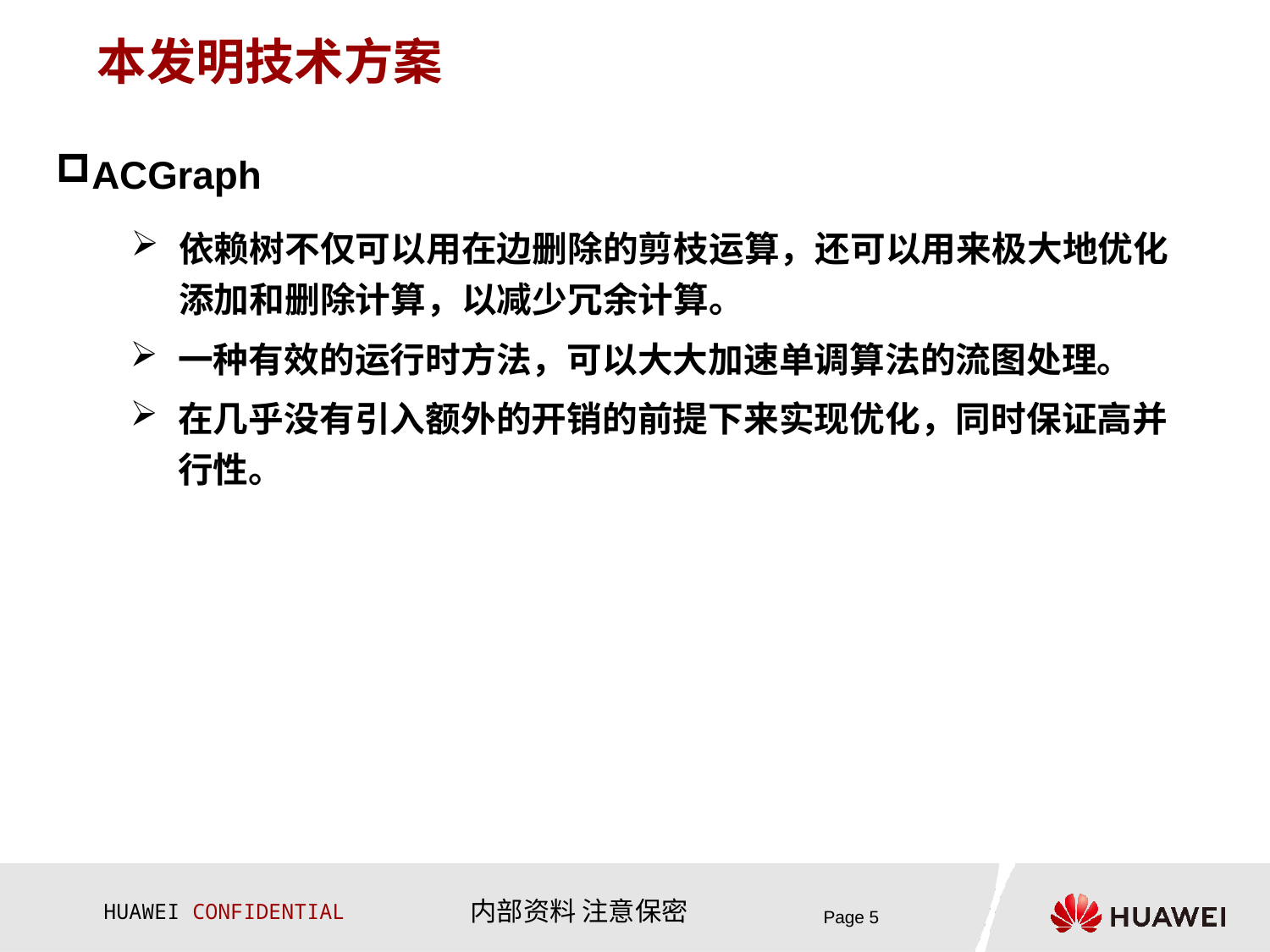

# 本发明技术方案
ACGraph

依赖树不仅可以用在边删除的剪枝运算，还可以用来极大地优化添加和删除计算，以减少冗余计算。
一种有效的运行时方法，可以大大加速单调算法的流图处理。
在几乎没有引入额外的开销的前提下来实现优化，同时保证高并行性。

Page 5